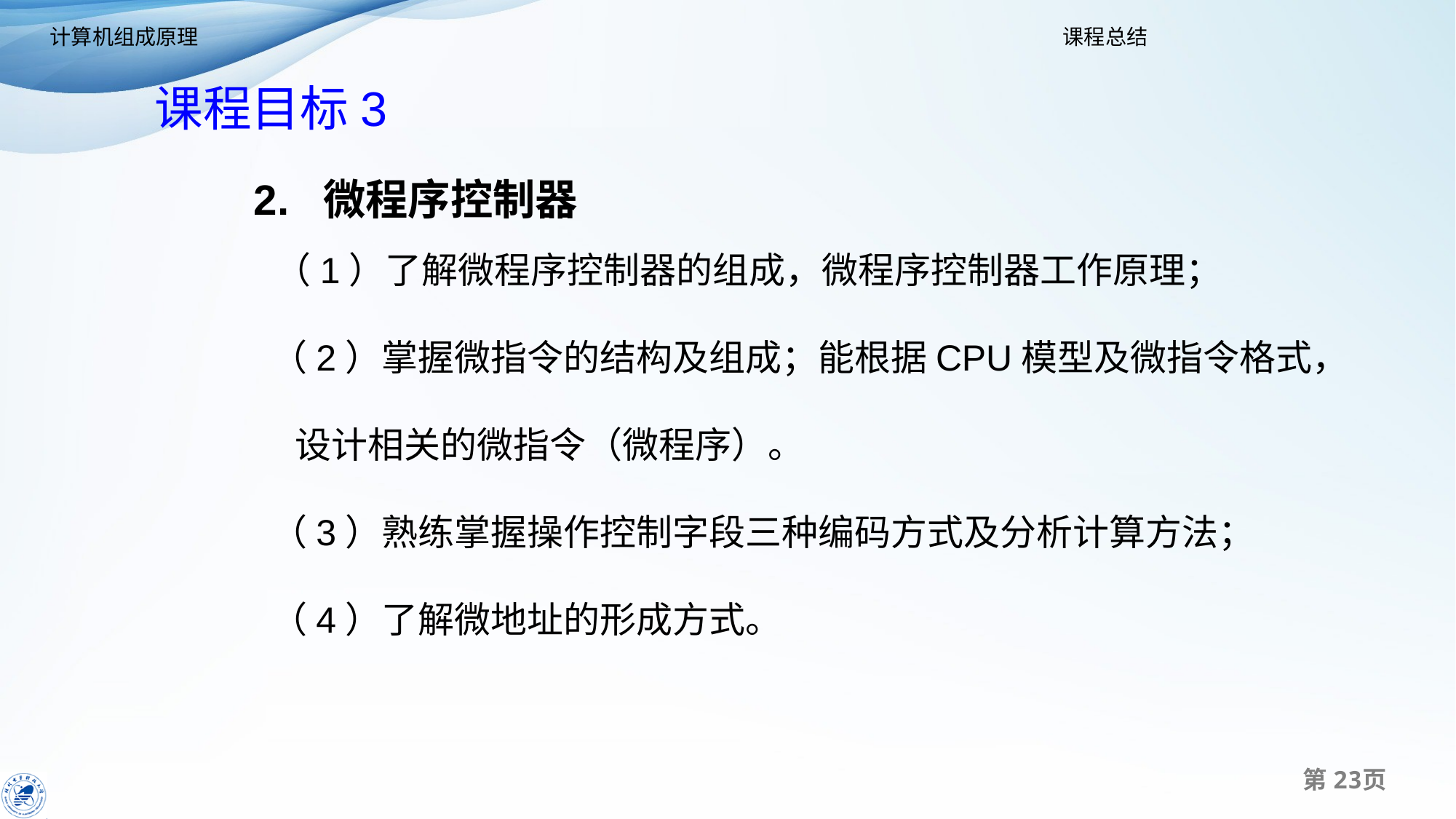

课程目标3
2.  微程序控制器
  （1）了解微程序控制器的组成，微程序控制器工作原理；
 （2）掌握微指令的结构及组成；能根据CPU模型及微指令格式，设计相关的微指令（微程序）。
 （3）熟练掌握操作控制字段三种编码方式及分析计算方法；
 （4）了解微地址的形成方式。